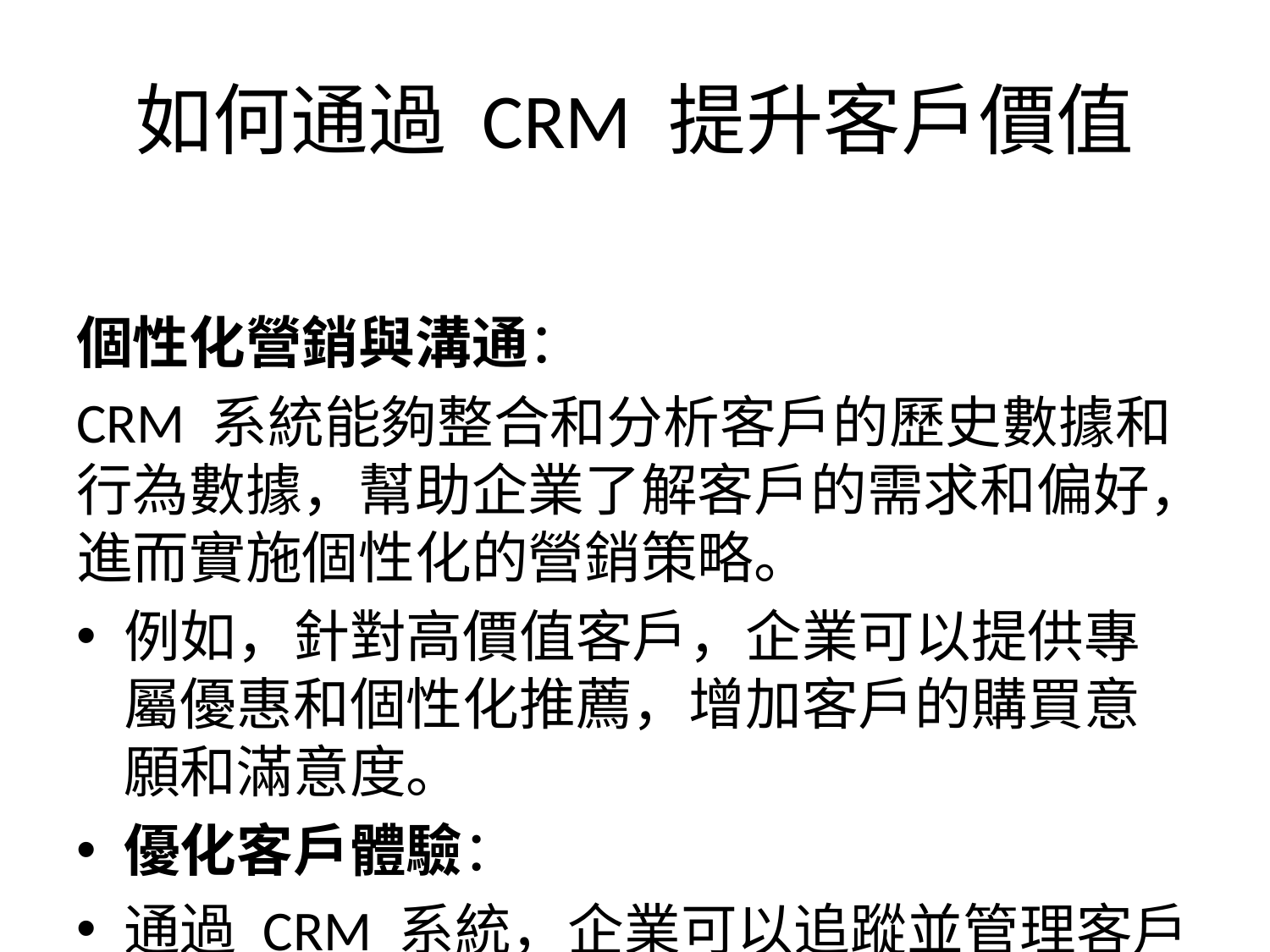

# 如何通過 CRM 提升客戶價值

個性化營銷與溝通：
CRM 系統能夠整合和分析客戶的歷史數據和行為數據，幫助企業了解客戶的需求和偏好，進而實施個性化的營銷策略。
例如，針對高價值客戶，企業可以提供專屬優惠和個性化推薦，增加客戶的購買意願和滿意度。
優化客戶體驗：
通過 CRM 系統，企業可以追蹤並管理客戶在各個接觸點（如網站、社交媒體、客服中心）的互動，確保客戶在每個環節都能獲得一致且優質的體驗。
提升客戶體驗不僅能夠增加客戶滿意度，還能促進客戶的忠誠度，從而提升客戶的整體價值。
提升客戶服務水平：
CRM 系統可以幫助企業更有效地管理客戶服務請求，並通過自動化工具快速回應客戶需求，縮短服務時間，提高解決問題的效率。
優質的客戶服務是提高客戶價值的關鍵因素之一，因為它直接影響到客戶的滿意度和未來的購買行為。
數據驅動的決策支持：
CRM 系統通過大數據分析和人工智慧技術，為企業提供精準的數據洞察，幫助企業制定更有效的市場策略和客戶管理策略。
例如，CRM 系統可以預測哪些客戶具有高流失風險，並及時採取挽留措施，以保持和提升這些客戶的價值。